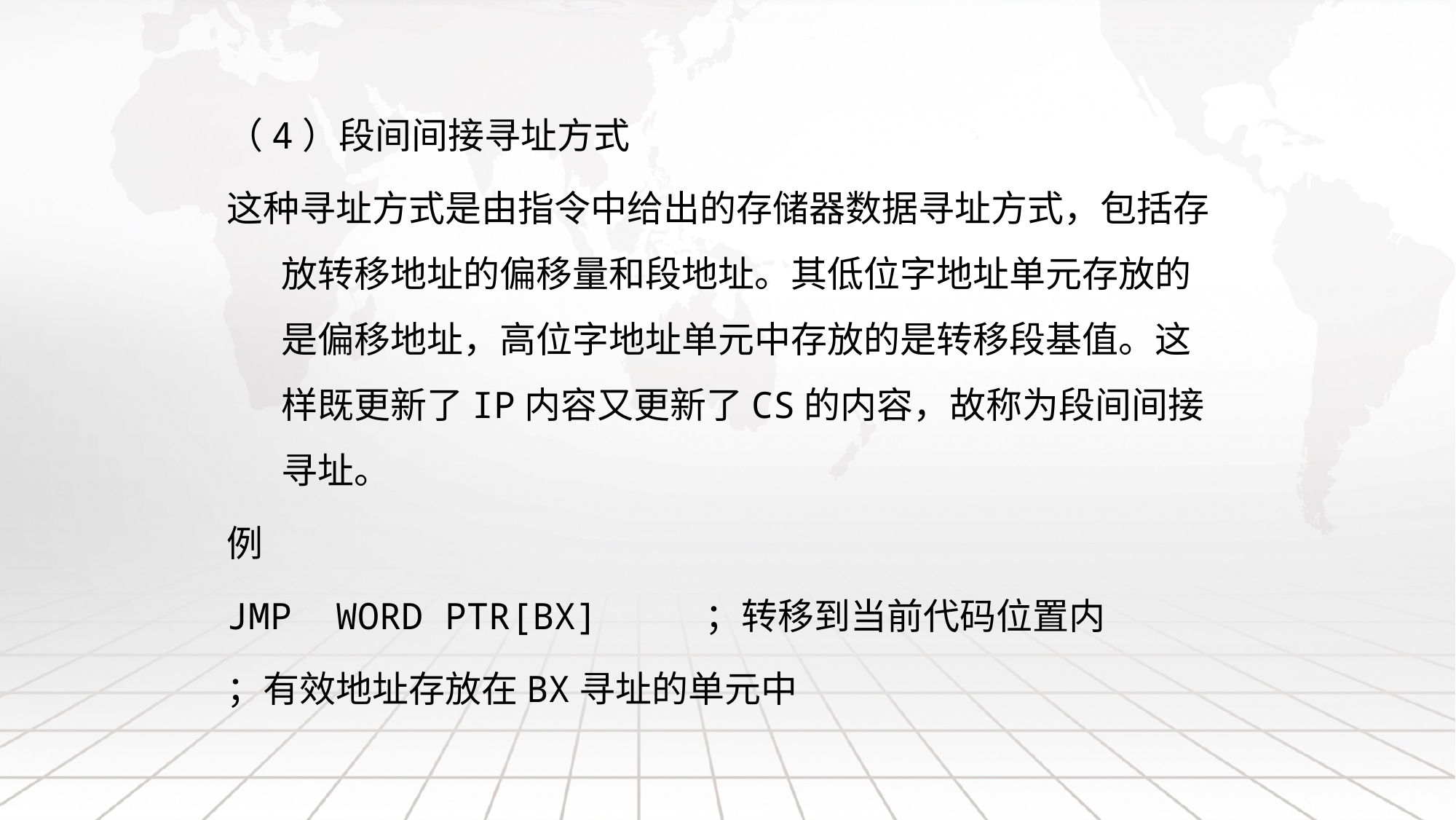

（4）段间间接寻址方式
这种寻址方式是由指令中给出的存储器数据寻址方式，包括存放转移地址的偏移量和段地址。其低位字地址单元存放的是偏移地址，高位字地址单元中存放的是转移段基值。这样既更新了IP内容又更新了CS的内容，故称为段间间接寻址。
例
JMP  WORD PTR[BX]	    ；转移到当前代码位置内
；有效地址存放在BX寻址的单元中